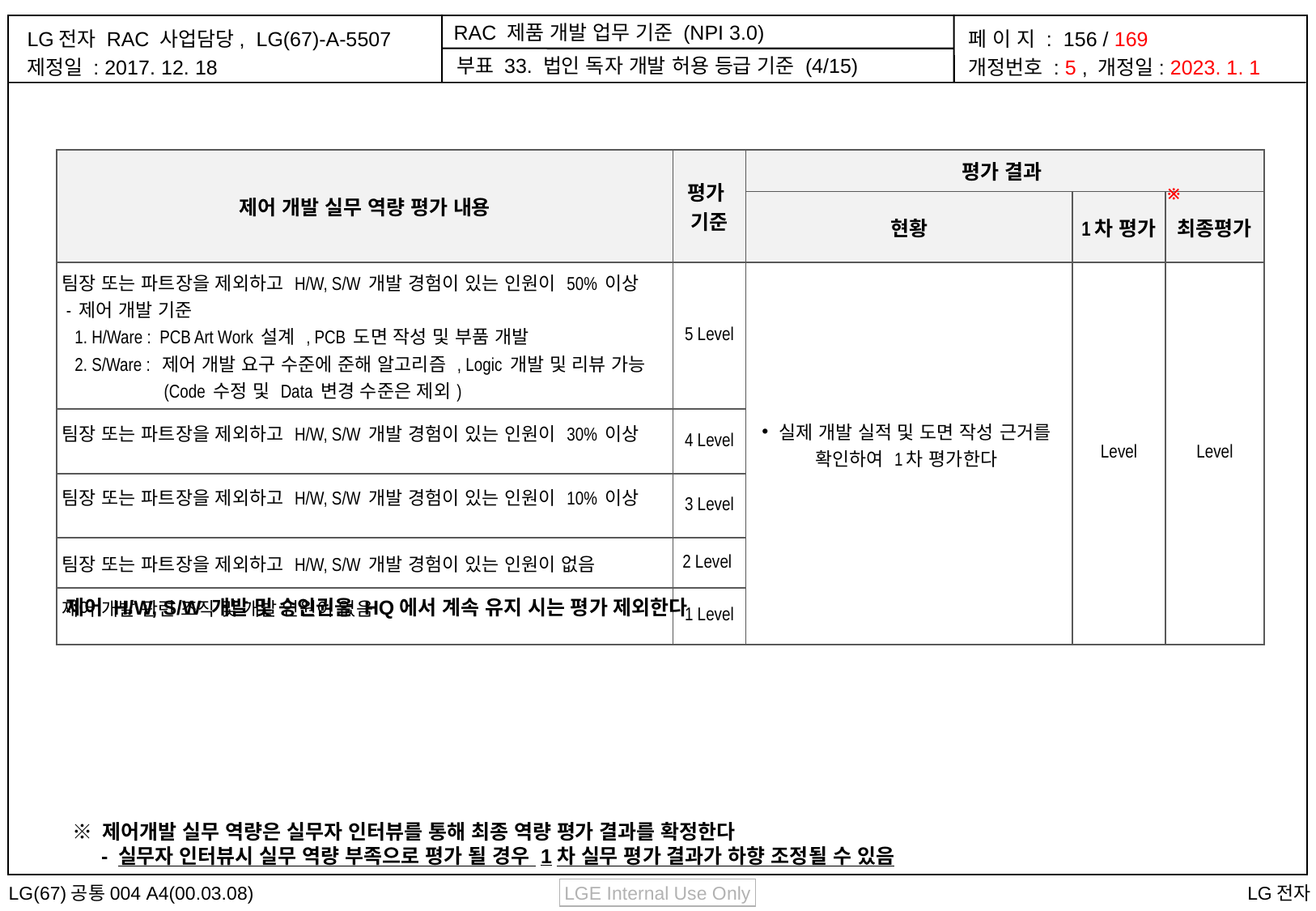

부표 33. 법인 독자 개발 허용 등급 기준 (4/15)
| 제어 개발 실무 역량 평가 내용 | 평가 기준 | 평가 결과 |  |  |
| --- | --- | --- | --- | --- |
|  |  | 현황 | 1차 평가 | 최종평가 |
| 팀장 또는 파트장을 제외하고 H/W, S/W 개발 경험이 있는 인원이 50% 이상 - 제어 개발 기준 1. H/Ware : PCB Art Work 설계 , PCB 도면 작성 및 부품 개발 2. S/Ware : 제어 개발 요구 수준에 준해 알고리즘 , Logic 개발 및 리뷰 가능 (Code 수정 및 Data 변경 수준은 제외) | 5 Level | 실제 개발 실적 및 도면 작성 근거를 확인하여 1차 평가한다 | Level | Level |
| 팀장 또는 파트장을 제외하고 H/W, S/W 개발 경험이 있는 인원이 30% 이상 | 4 Level |  |  |  |
| 팀장 또는 파트장을 제외하고 H/W, S/W 개발 경험이 있는 인원이 10% 이상 | 3 Level |  |  |  |
| 팀장 또는 파트장을 제외하고 H/W, S/W 개발 경험이 있는 인원이 없음 | 2 Level |  |  |  |
| 제어 개발 관련 조직 및 개발 인원이 없음 | 1 Level |  |  |  |
※
제어 H/W, S/W 개발 및 승인권을 HQ에서 계속 유지 시는 평가 제외한다
※ 제어개발 실무 역량은 실무자 인터뷰를 통해 최종 역량 평가 결과를 확정한다
     - 실무자 인터뷰시 실무 역량 부족으로 평가 될 경우 1차 실무 평가 결과가 하향 조정될 수 있음